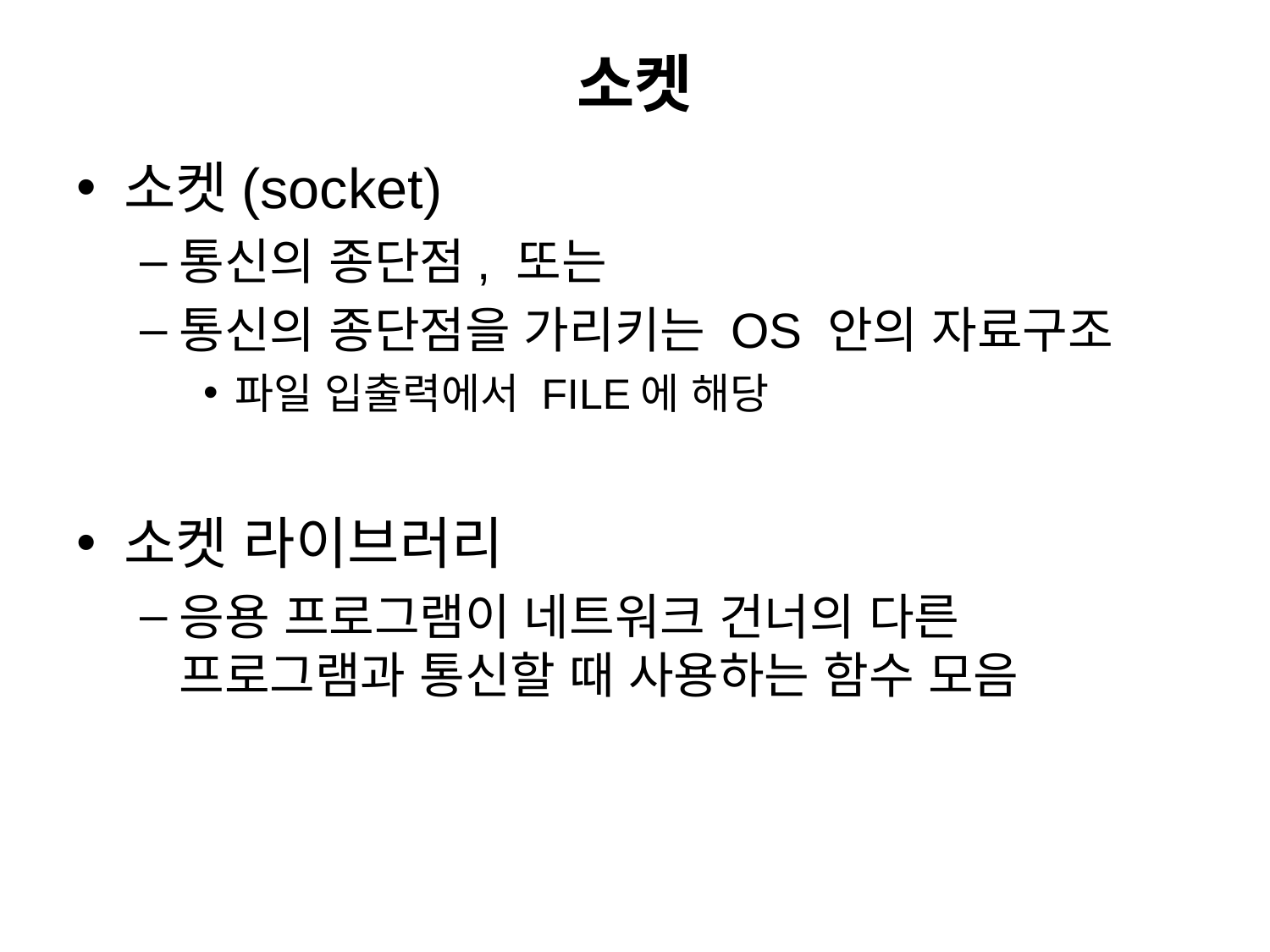

# 소켓
소켓(socket)
통신의 종단점, 또는
통신의 종단점을 가리키는 OS 안의 자료구조
파일 입출력에서 FILE에 해당

소켓 라이브러리
응용 프로그램이 네트워크 건너의 다른 프로그램과 통신할 때 사용하는 함수 모음